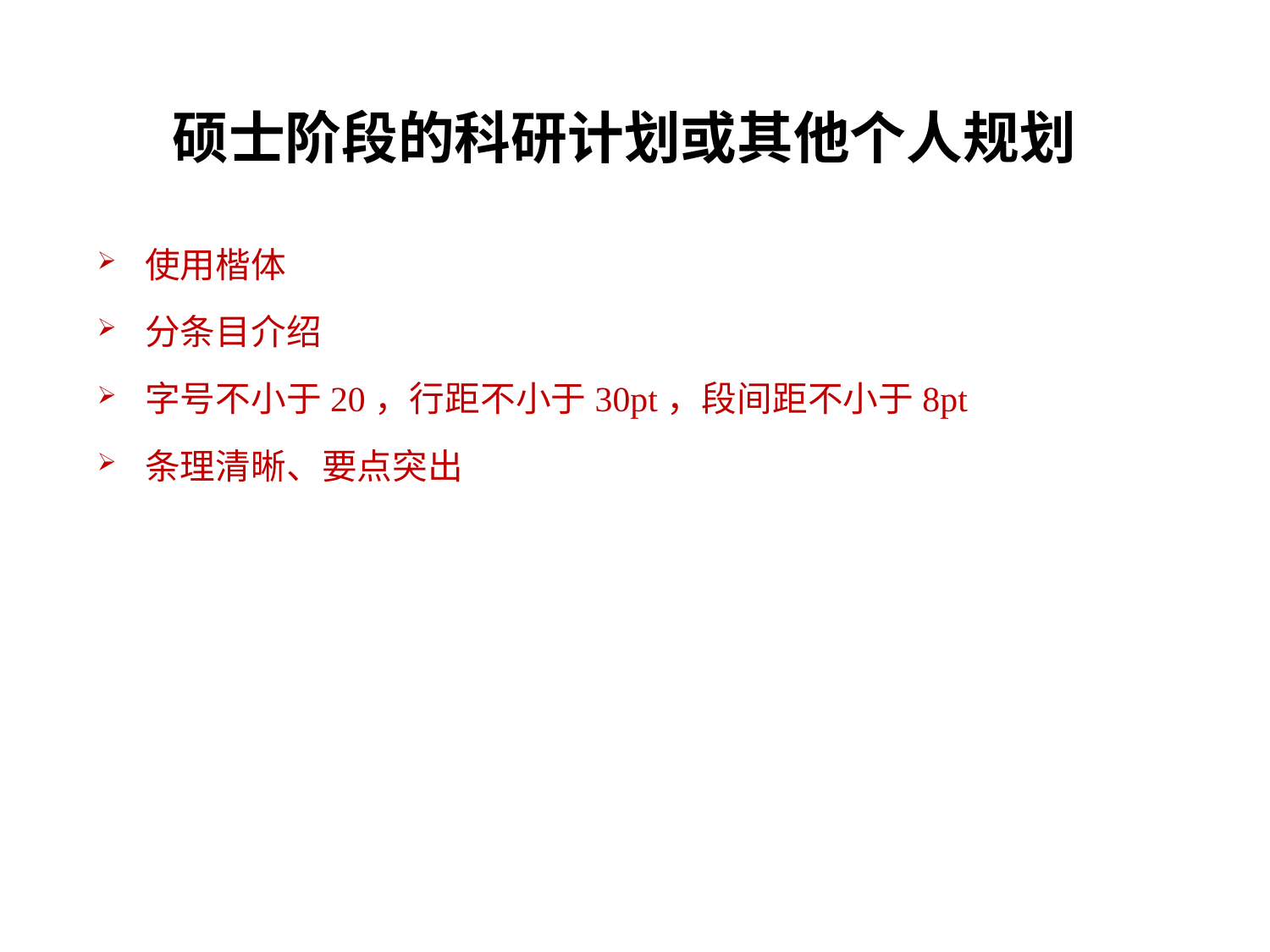

硕士阶段的科研计划或其他个人规划
使用楷体
分条目介绍
字号不小于20，行距不小于30pt，段间距不小于8pt
条理清晰、要点突出